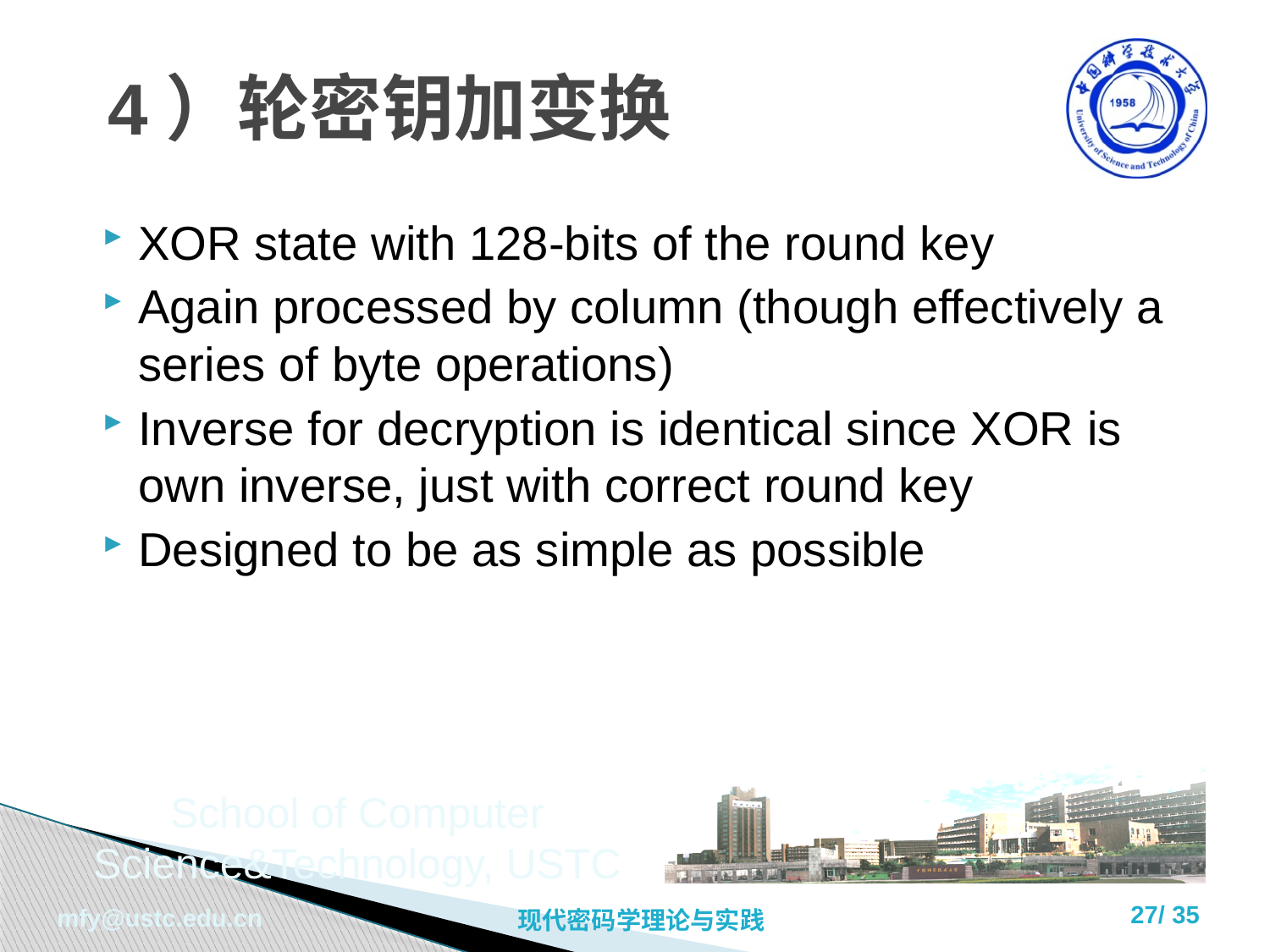

# 4）轮密钥加变换
XOR state with 128-bits of the round key
Again processed by column (though effectively a series of byte operations)
Inverse for decryption is identical since XOR is own inverse, just with correct round key
Designed to be as simple as possible